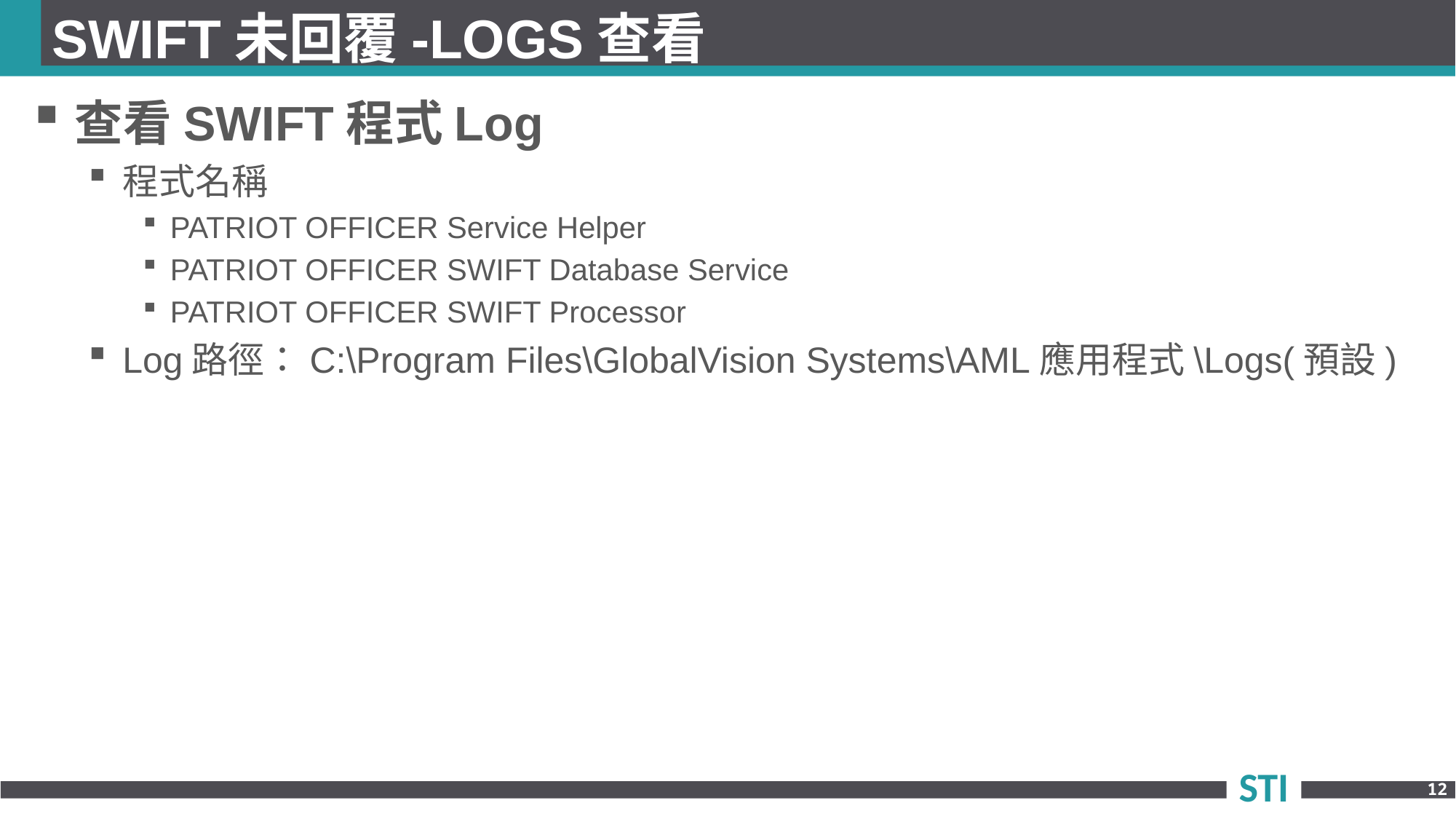

# SWIFT未回覆-LOGS查看
查看SWIFT程式Log
程式名稱
PATRIOT OFFICER Service Helper
PATRIOT OFFICER SWIFT Database Service
PATRIOT OFFICER SWIFT Processor
Log路徑：C:\Program Files\GlobalVision Systems\AML應用程式\Logs(預設)

12